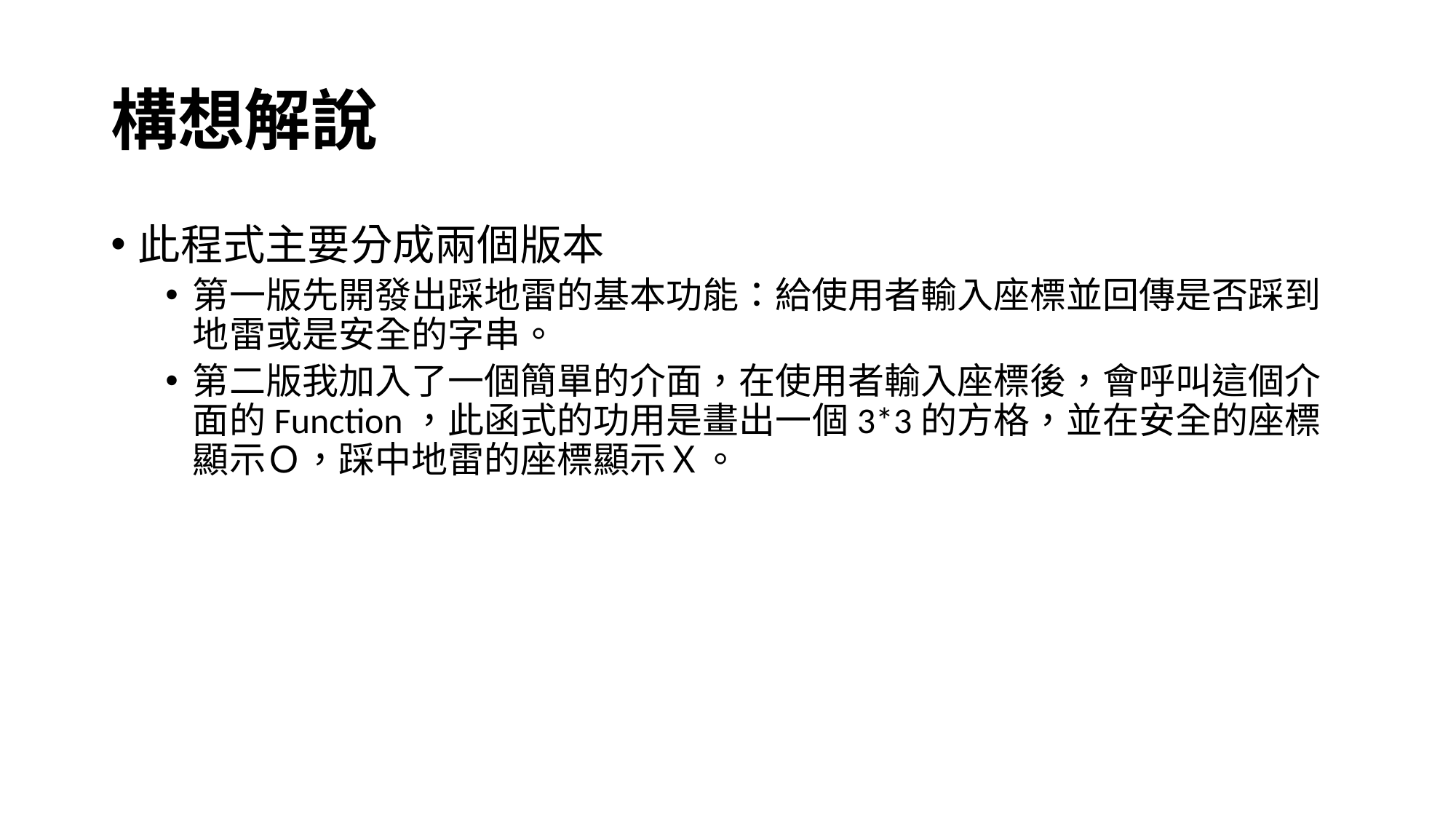

# 構想解說
此程式主要分成兩個版本
第一版先開發出踩地雷的基本功能：給使用者輸入座標並回傳是否踩到地雷或是安全的字串。
第二版我加入了一個簡單的介面，在使用者輸入座標後，會呼叫這個介面的Function，此函式的功用是畫出一個3*3的方格，並在安全的座標顯示Ｏ，踩中地雷的座標顯示Ｘ。